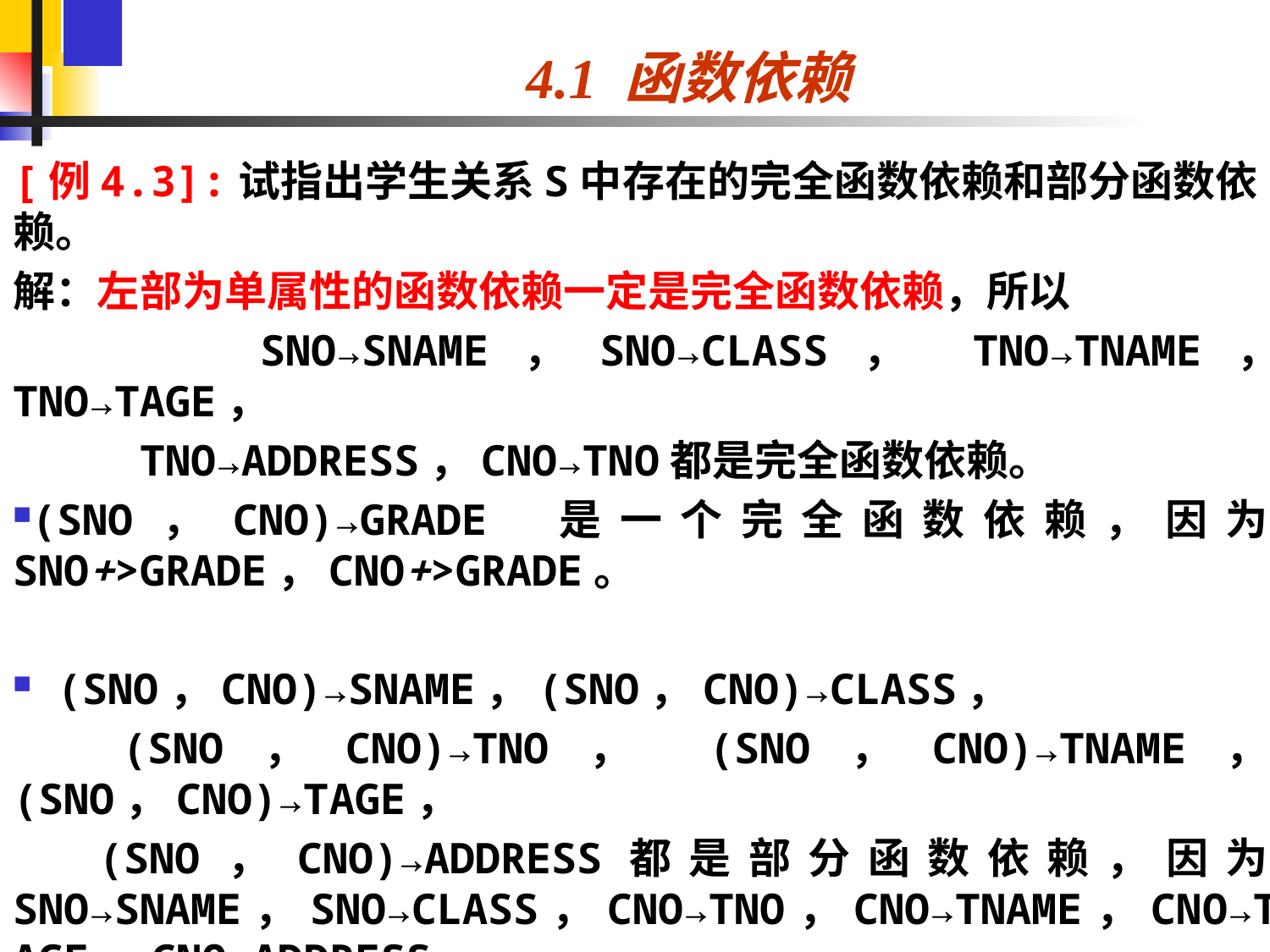

# 4.1 函数依赖
[例4.3]:试指出学生关系S中存在的完全函数依赖和部分函数依赖。
解：左部为单属性的函数依赖一定是完全函数依赖，所以
     SNO→SNAME，SNO→CLASS， TNO→TNAME， TNO→TAGE，
     TNO→ADDRESS，CNO→TNO都是完全函数依赖。
(SNO，CNO)→GRADE 是一个完全函数依赖，因为SNO+>GRADE，CNO+>GRADE。

 (SNO，CNO)→SNAME，(SNO，CNO)→CLASS，
  (SNO，CNO)→TNO， (SNO，CNO)→TNAME，(SNO，CNO)→TAGE，
  (SNO，CNO)→ADDRESS都是部分函数依赖，因为SNO→SNAME，SNO→CLASS，CNO→TNO，CNO→TNAME，CNO→TAGE，CNO→ADDRESS。